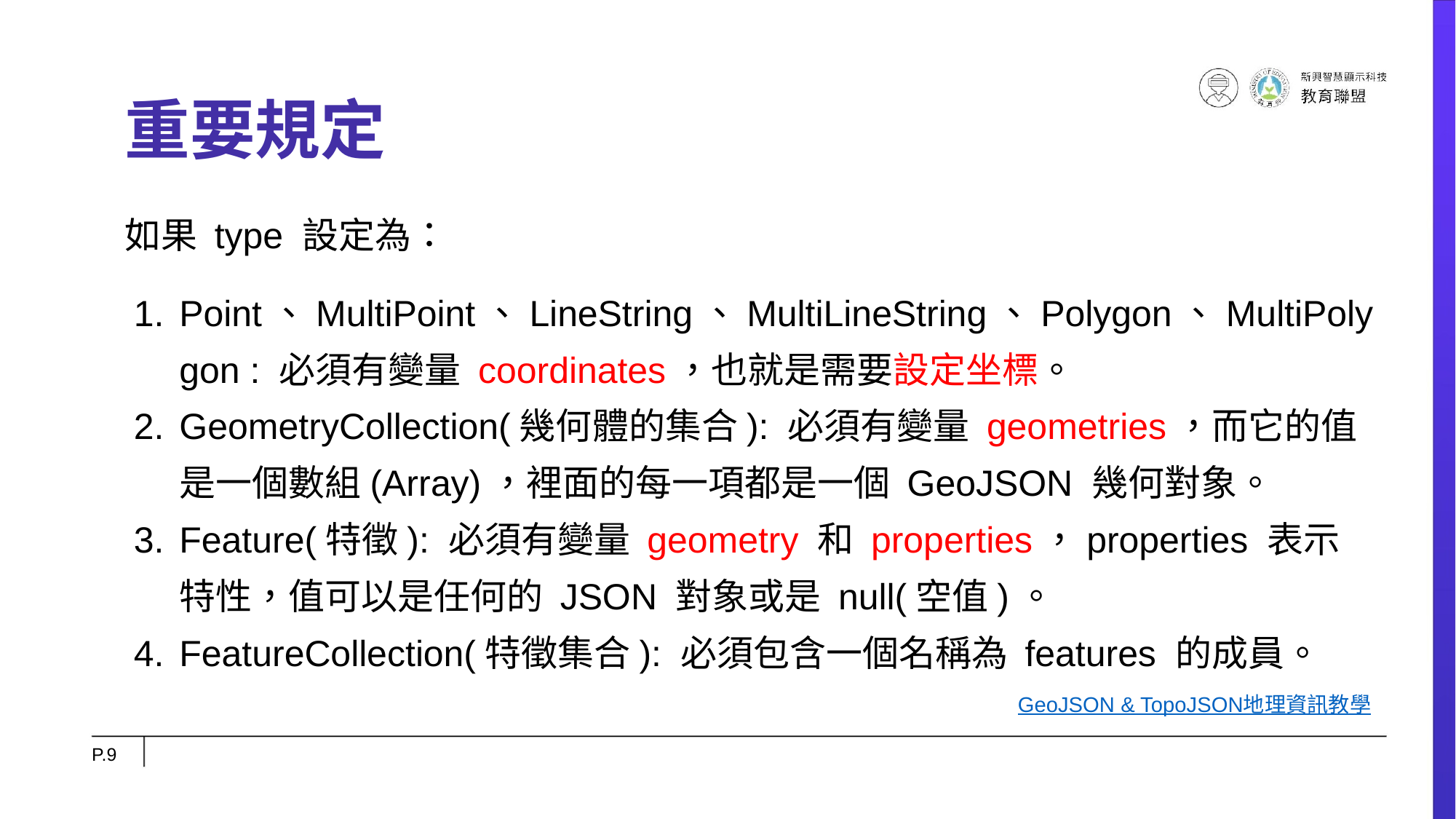

# 重要規定
如果 type 設定為：
Point、MultiPoint、LineString、MultiLineString、Polygon、MultiPolygon : 必須有變量 coordinates，也就是需要設定坐標。
GeometryCollection(幾何體的集合): 必須有變量 geometries，而它的值是一個數組(Array)，裡面的每一項都是一個 GeoJSON 幾何對象。
Feature(特徵): 必須有變量 geometry 和 properties，properties 表示特性，值可以是任何的 JSON 對象或是 null(空值)。
FeatureCollection(特徵集合): 必須包含一個名稱為 features 的成員。
GeoJSON & TopoJSON地理資訊教學
P.9